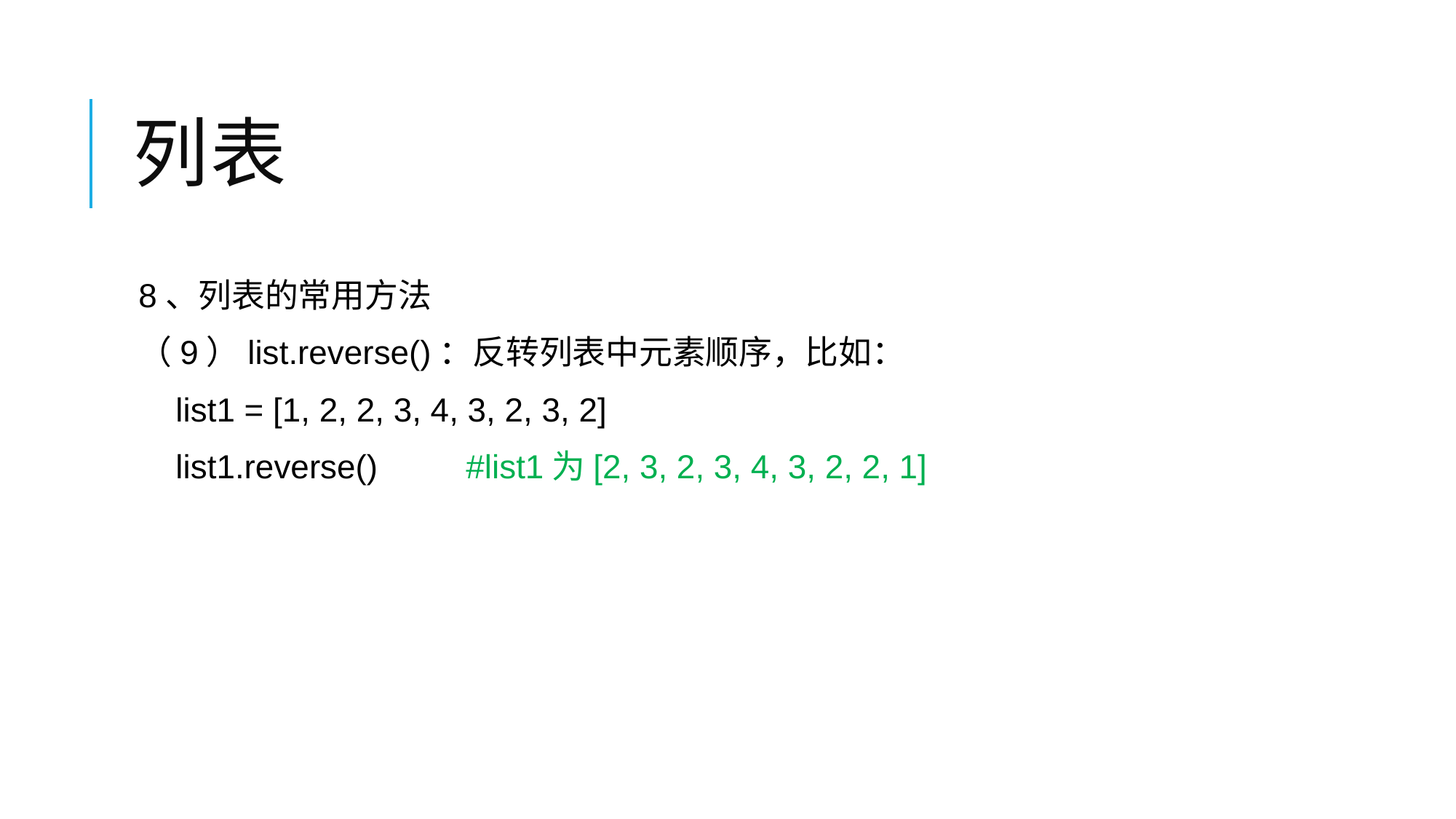

# 列表
8、列表的常用方法
（9）list.reverse()：反转列表中元素顺序，比如：
    list1 = [1, 2, 2, 3, 4, 3, 2, 3, 2]
    list1.reverse()	#list1为[2, 3, 2, 3, 4, 3, 2, 2, 1]